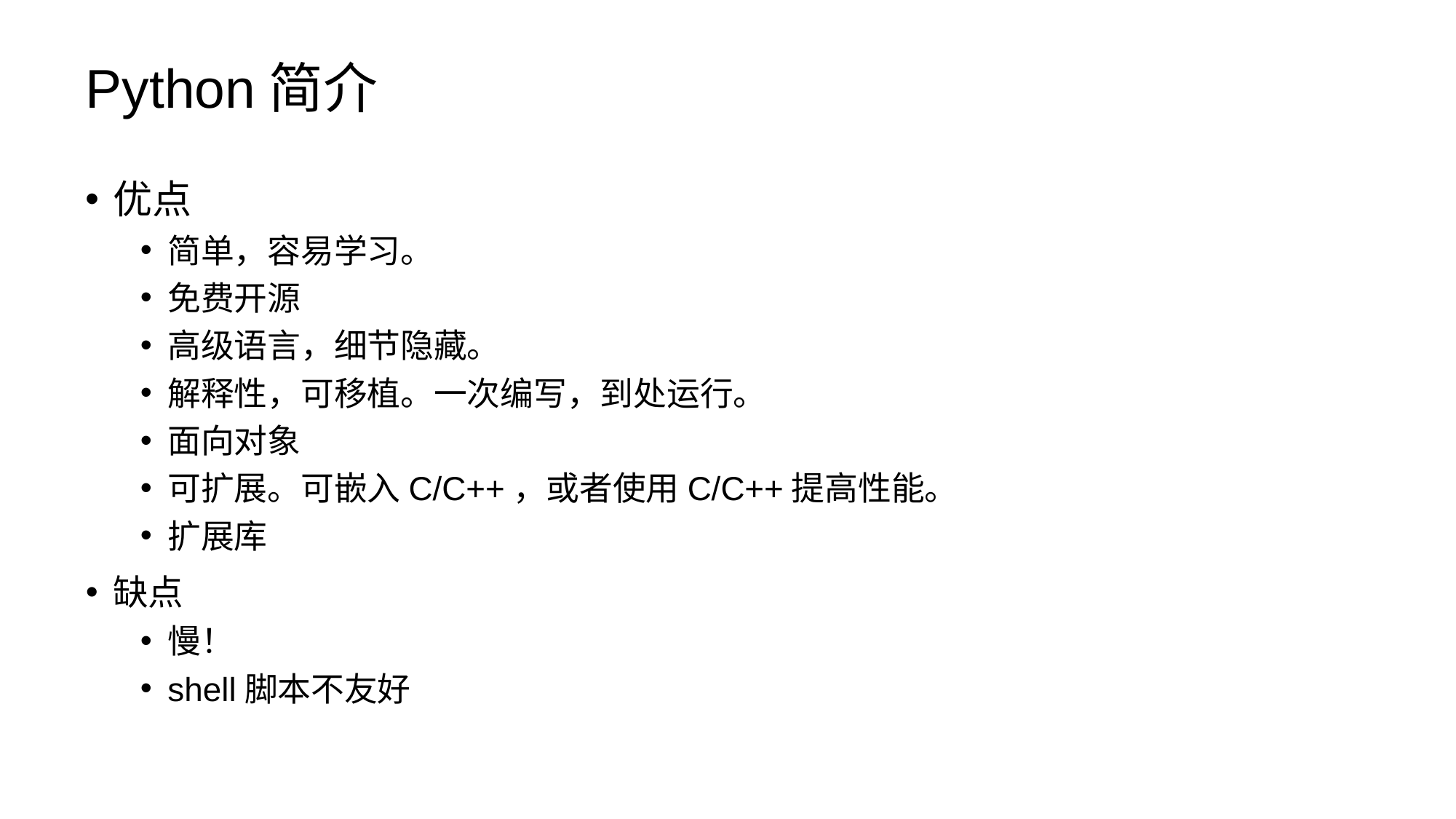

# Python简介
优点
简单，容易学习。
免费开源
高级语言，细节隐藏。
解释性，可移植。一次编写，到处运行。
面向对象
可扩展。可嵌入C/C++，或者使用C/C++提高性能。
扩展库
缺点
慢！
shell脚本不友好